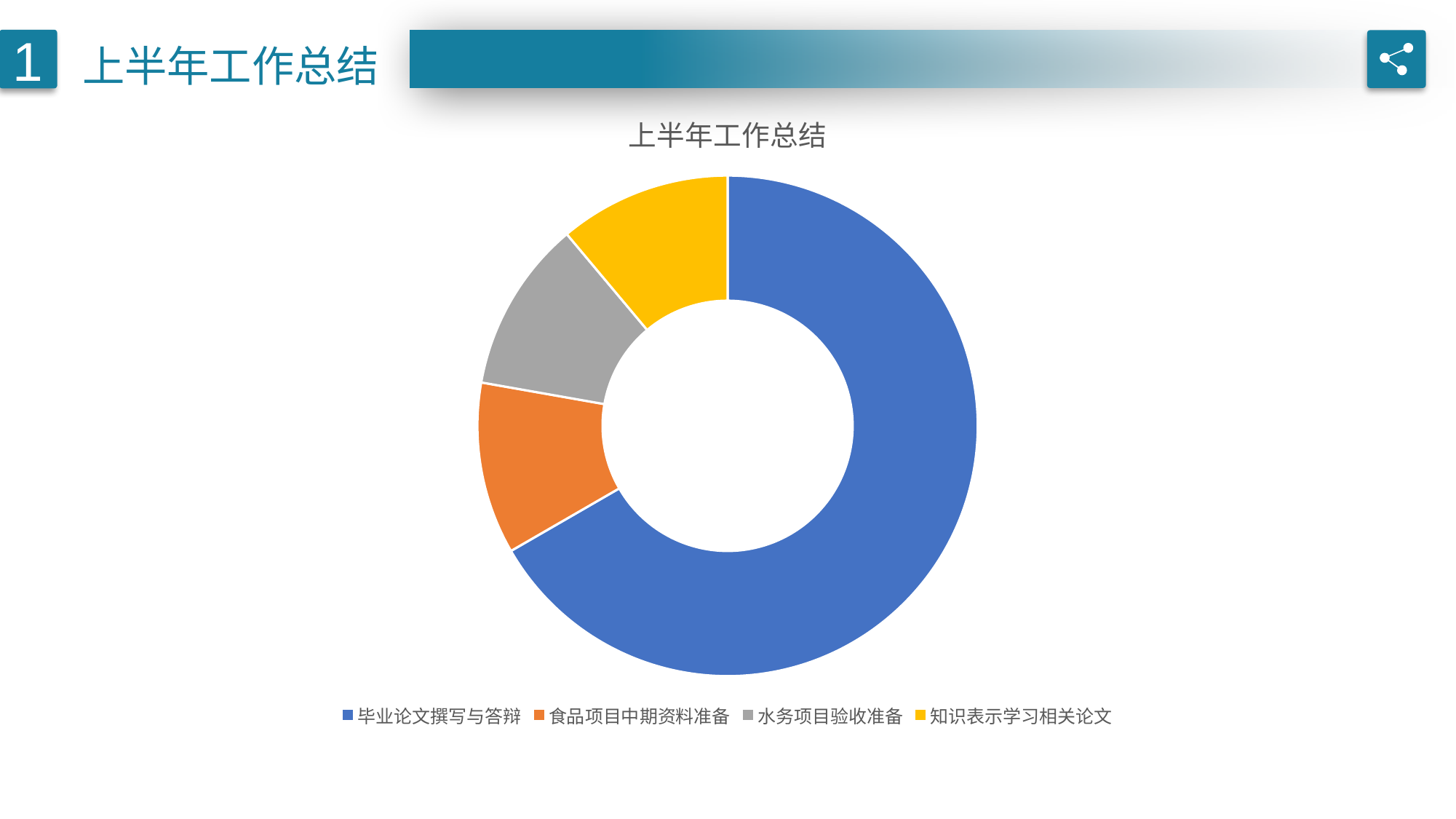

上半年工作总结
1

### Chart:

| Category | 上半年工作总结 |
|---|---|
| 毕业论文撰写与答辩 | 60.0 |
| 食品项目中期资料准备 | 10.0 |
| 水务项目验收准备 | 10.0 |
| 知识表示学习相关论文 | 10.0 |